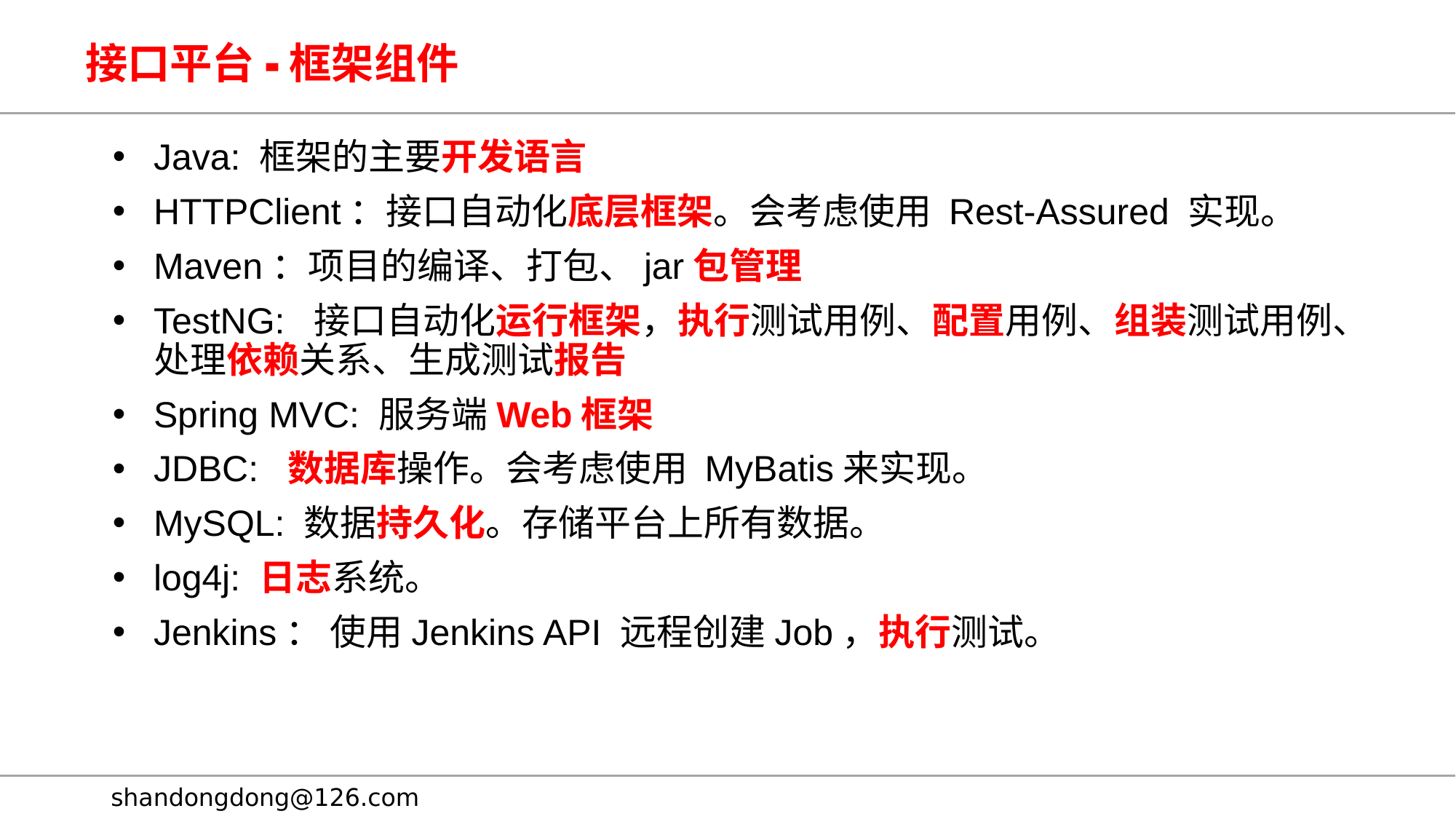

# 接口平台-框架组件
Java: 框架的主要开发语言
HTTPClient：接口自动化底层框架。会考虑使用 Rest-Assured 实现。
Maven：项目的编译、打包、jar包管理
TestNG:  接口自动化运行框架，执行测试用例、配置用例、组装测试用例、处理依赖关系、生成测试报告
Spring MVC: 服务端Web框架
JDBC:  数据库操作。会考虑使用 MyBatis来实现。
MySQL: 数据持久化。存储平台上所有数据。
log4j: 日志系统。
Jenkins： 使用Jenkins API 远程创建Job，执行测试。